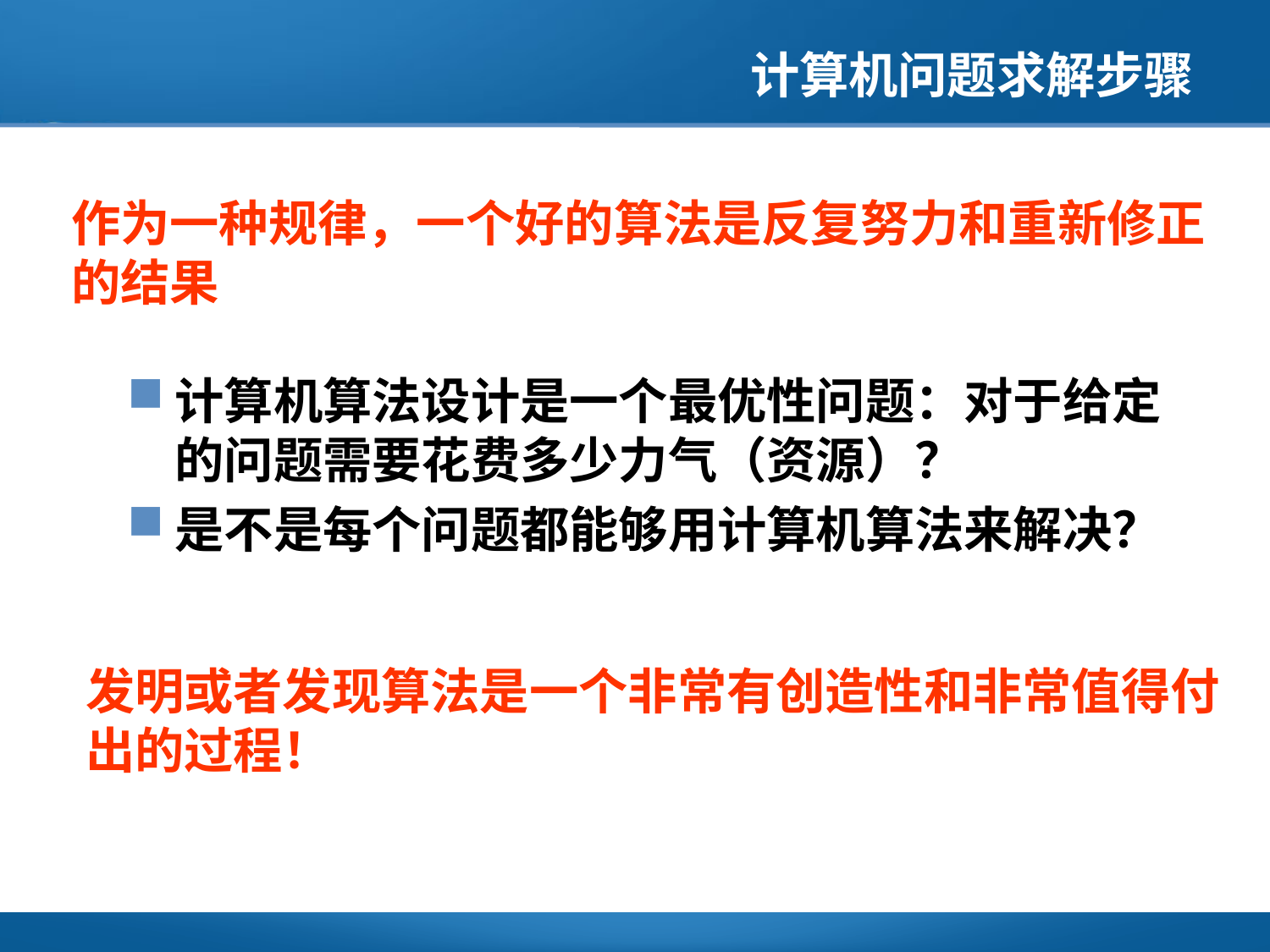

# 计算机问题求解步骤
作为一种规律，一个好的算法是反复努力和重新修正的结果
计算机算法设计是一个最优性问题：对于给定的问题需要花费多少力气（资源）？
是不是每个问题都能够用计算机算法来解决？
发明或者发现算法是一个非常有创造性和非常值得付出的过程！